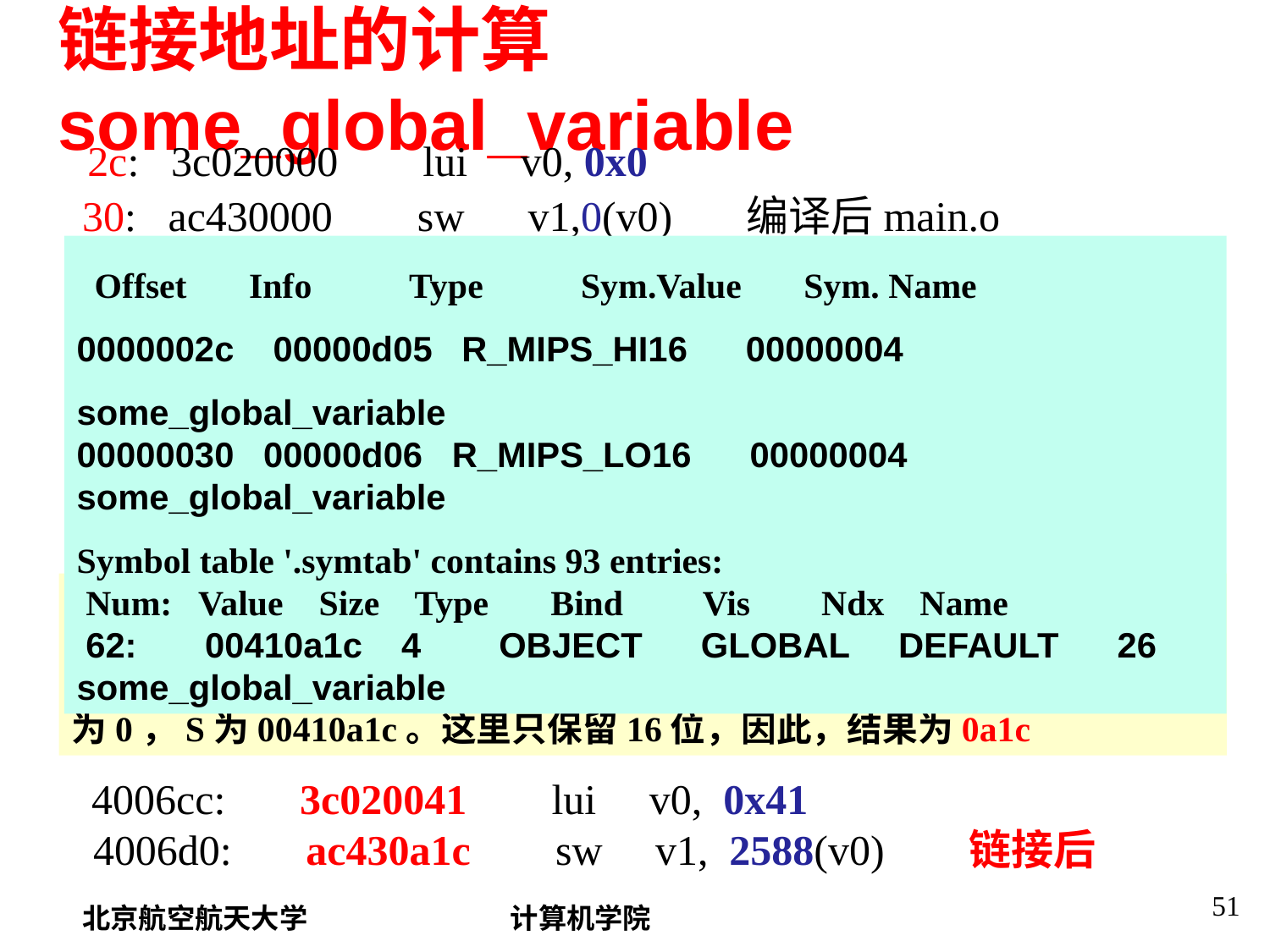

# 链接地址的计算some_global_variable
 2c:   3c020000        lui     v0, 0x0
 30:   ac430000        sw      v1,0(v0)      编译后main.o
  Offset       Info           Type           Sym.Value       Sym. Name
0000002c    00000d05   R_MIPS_HI16      00000004           some_global_variable
00000030   00000d06   R_MIPS_LO16      00000004           some_global_variable
Symbol table '.symtab' contains 93 entries:
 Num:   Value    Size    Type       Bind         Vis        Ndx    Name
 62:       00410a1c    4        OBJECT      GLOBAL     DEFAULT      26      some_global_variable
高16位的类型为R_MIPS_HI16，计算公式为((AHL + S)-(short)(AHL + S))>>16，此处AHL为0，S为00410a1c，结果为41
低16位地址的类型为R_MIPS_LO16，计算公式为AHL+S，此处AHL为0，S为00410a1c。这里只保留16位，因此，结果为0a1c
 4006cc:       3c020041        lui     v0,  0x41
 4006d0:       ac430a1c        sw     v1,  2588(v0)       链接后